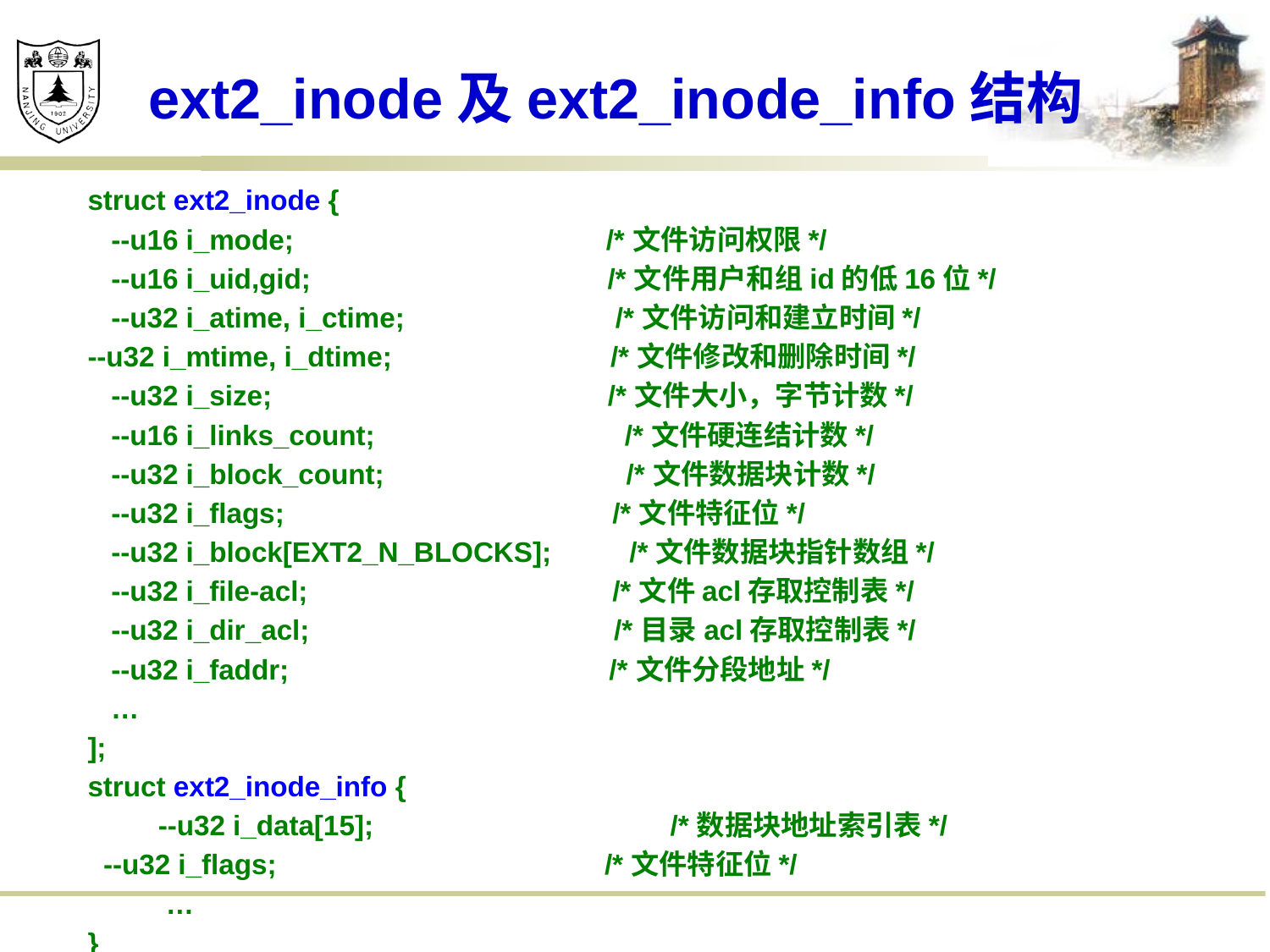

# ext2_inode及ext2_inode_info结构
struct ext2_inode {
   --u16 i_mode;                                        /*文件访问权限*/
   --u16 i_uid,gid;                                      /*文件用户和组id的低16位*/
   --u32 i_atime, i_ctime;                           /*文件访问和建立时间*/
--u32 i_mtime, i_dtime;                            /*文件修改和删除时间*/
   --u32 i_size;                                           /*文件大小，字节计数*/
   --u16 i_links_count;                                /*文件硬连结计数*/
   --u32 i_block_count;                               /*文件数据块计数*/
   --u32 i_flags;                                          /*文件特征位*/
   --u32 i_block[EXT2_N_BLOCKS];          /*文件数据块指针数组*/
   --u32 i_file-acl;                                       /*文件acl存取控制表*/
   --u32 i_dir_acl;                                       /*目录acl存取控制表*/
   --u32 i_faddr;                                         /*文件分段地址*/
   …
];
struct ext2_inode_info {
         --u32 i_data[15];                                      /*数据块地址索引表*/
  --u32 i_flags;                                          /*文件特征位*/
          …
}
158